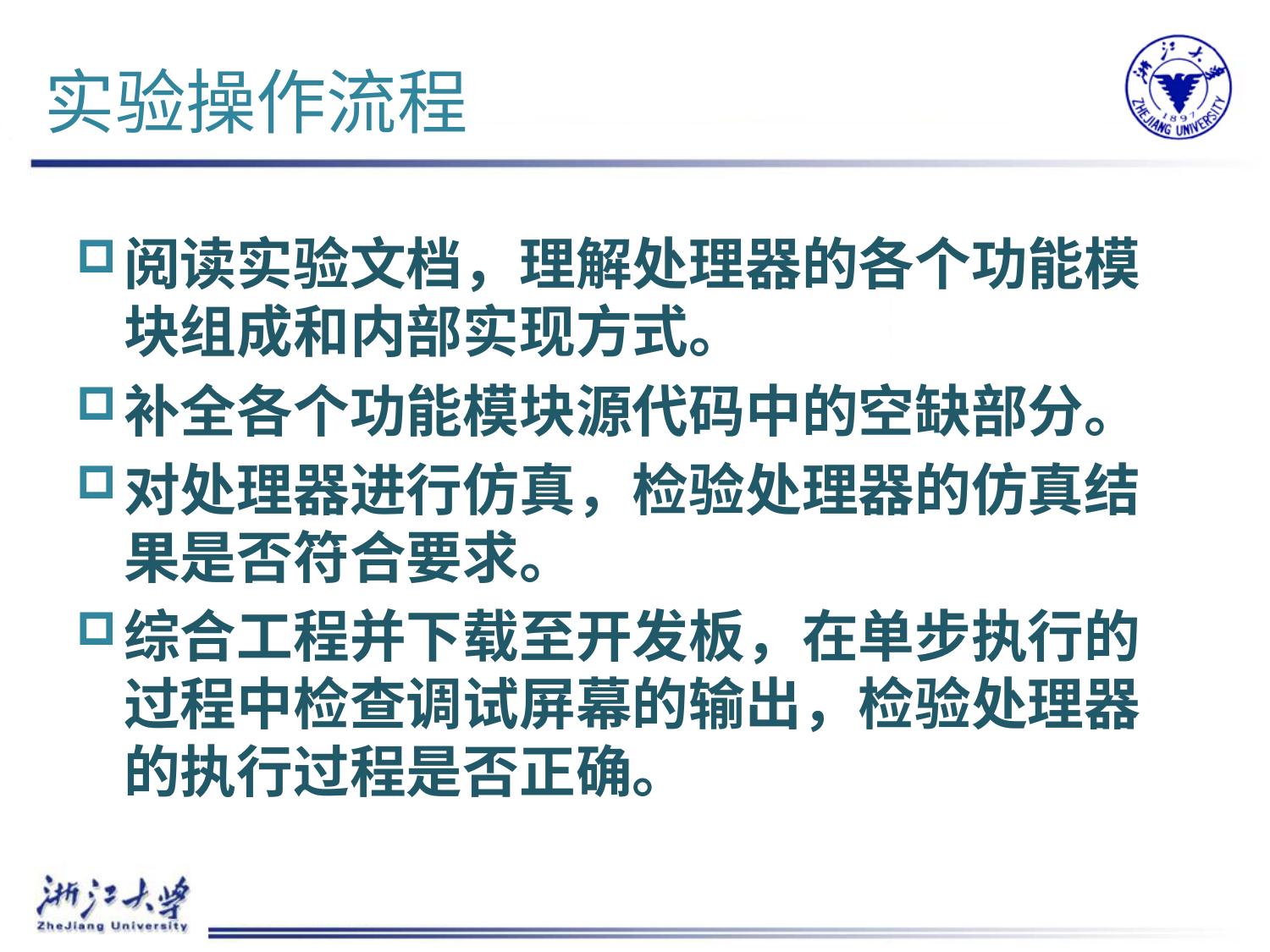

# 实验操作流程
阅读实验文档，理解处理器的各个功能模块组成和内部实现方式。
补全各个功能模块源代码中的空缺部分。
对处理器进行仿真，检验处理器的仿真结果是否符合要求。
综合工程并下载至开发板，在单步执行的过程中检查调试屏幕的输出，检验处理器的执行过程是否正确。